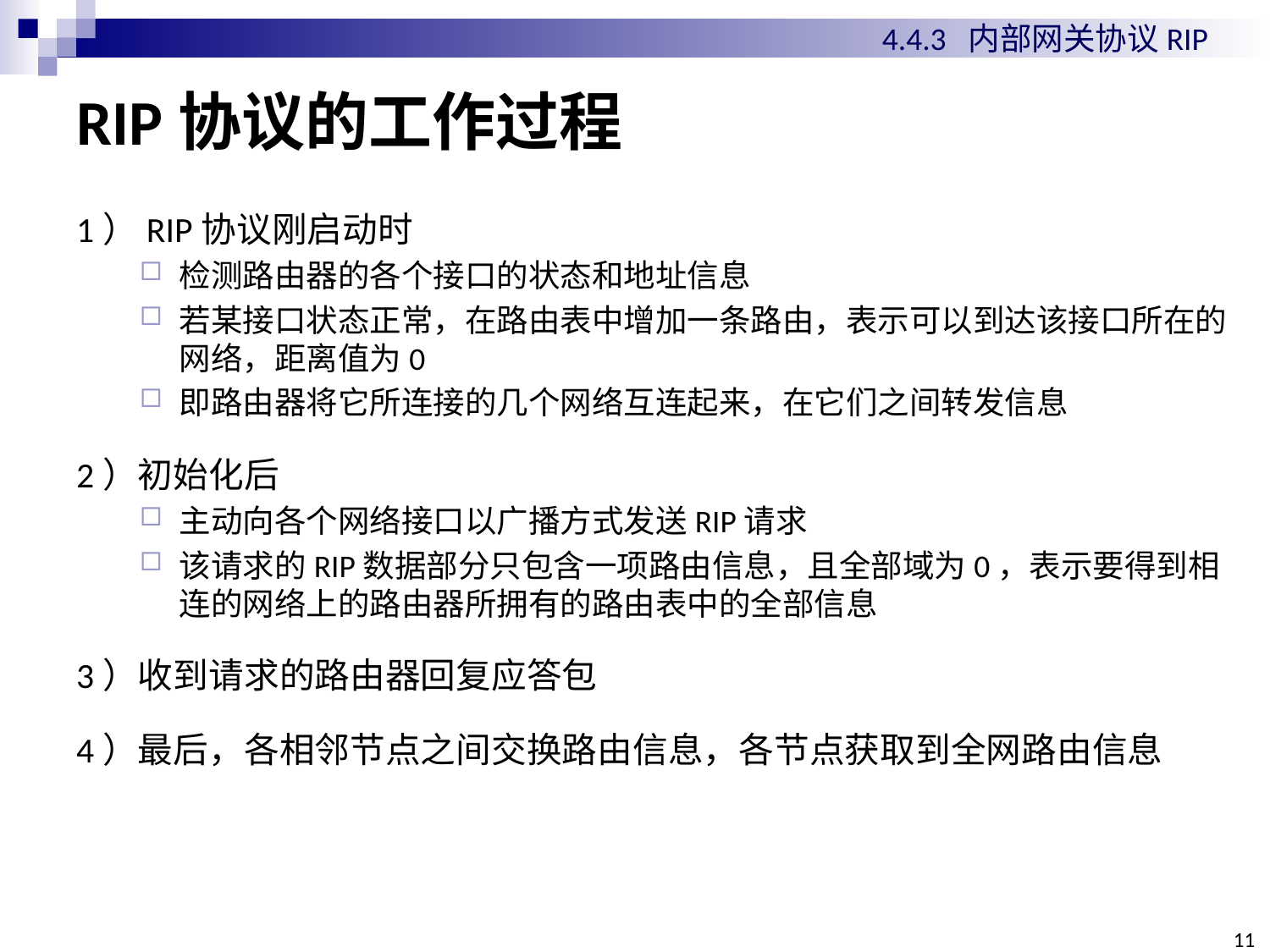

4.4.3  内部网关协议RIP
# RIP协议的工作过程
1）RIP协议刚启动时
检测路由器的各个接口的状态和地址信息
若某接口状态正常，在路由表中增加一条路由，表示可以到达该接口所在的网络，距离值为0
即路由器将它所连接的几个网络互连起来，在它们之间转发信息
2）初始化后
主动向各个网络接口以广播方式发送RIP请求
该请求的RIP数据部分只包含一项路由信息，且全部域为0，表示要得到相连的网络上的路由器所拥有的路由表中的全部信息
3）收到请求的路由器回复应答包
4）最后，各相邻节点之间交换路由信息，各节点获取到全网路由信息
11